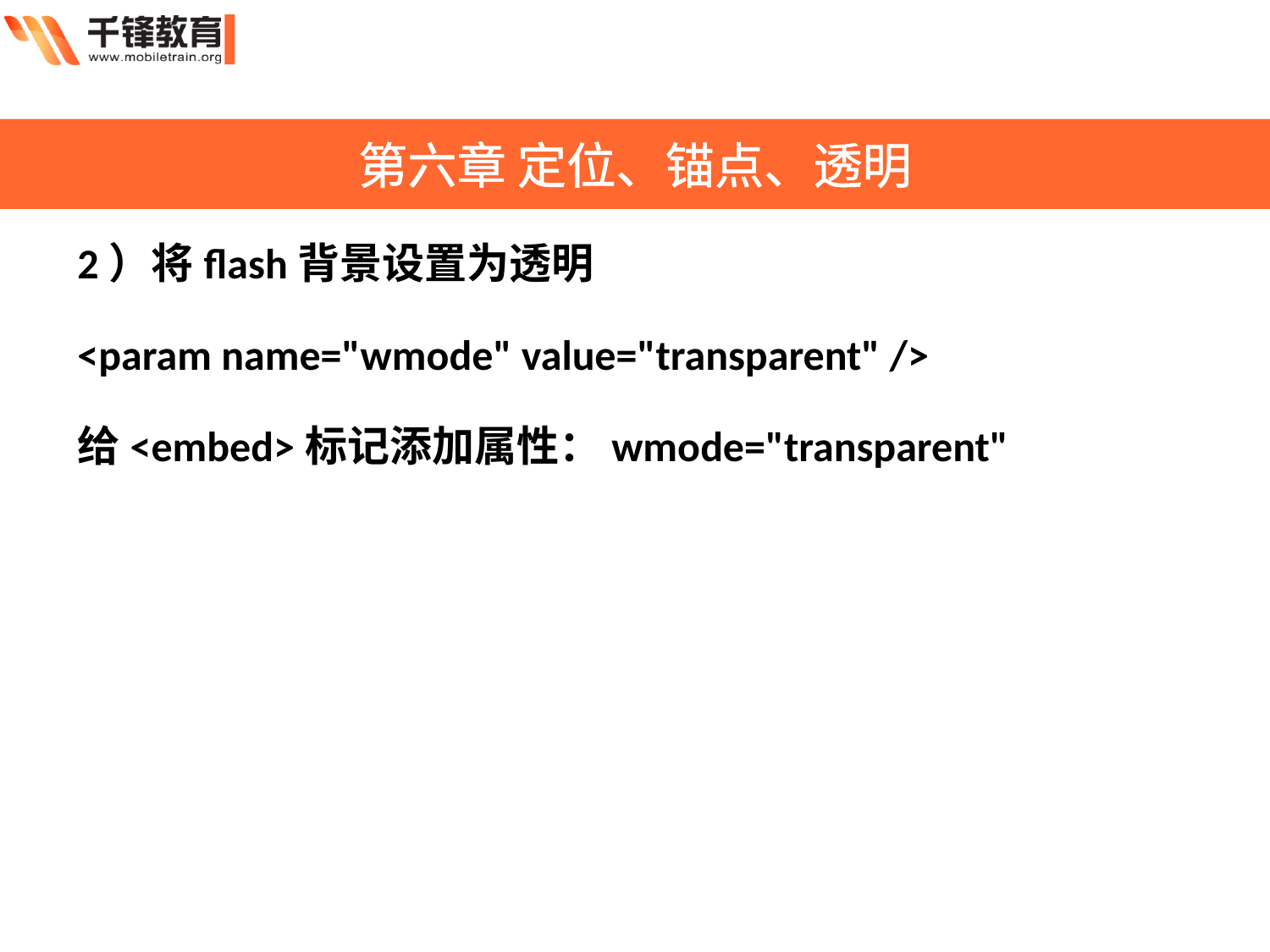

第六章 定位、锚点、透明
2）将flash背景设置为透明

<param name="wmode" value="transparent" />

给<embed>标记添加属性：wmode="transparent"